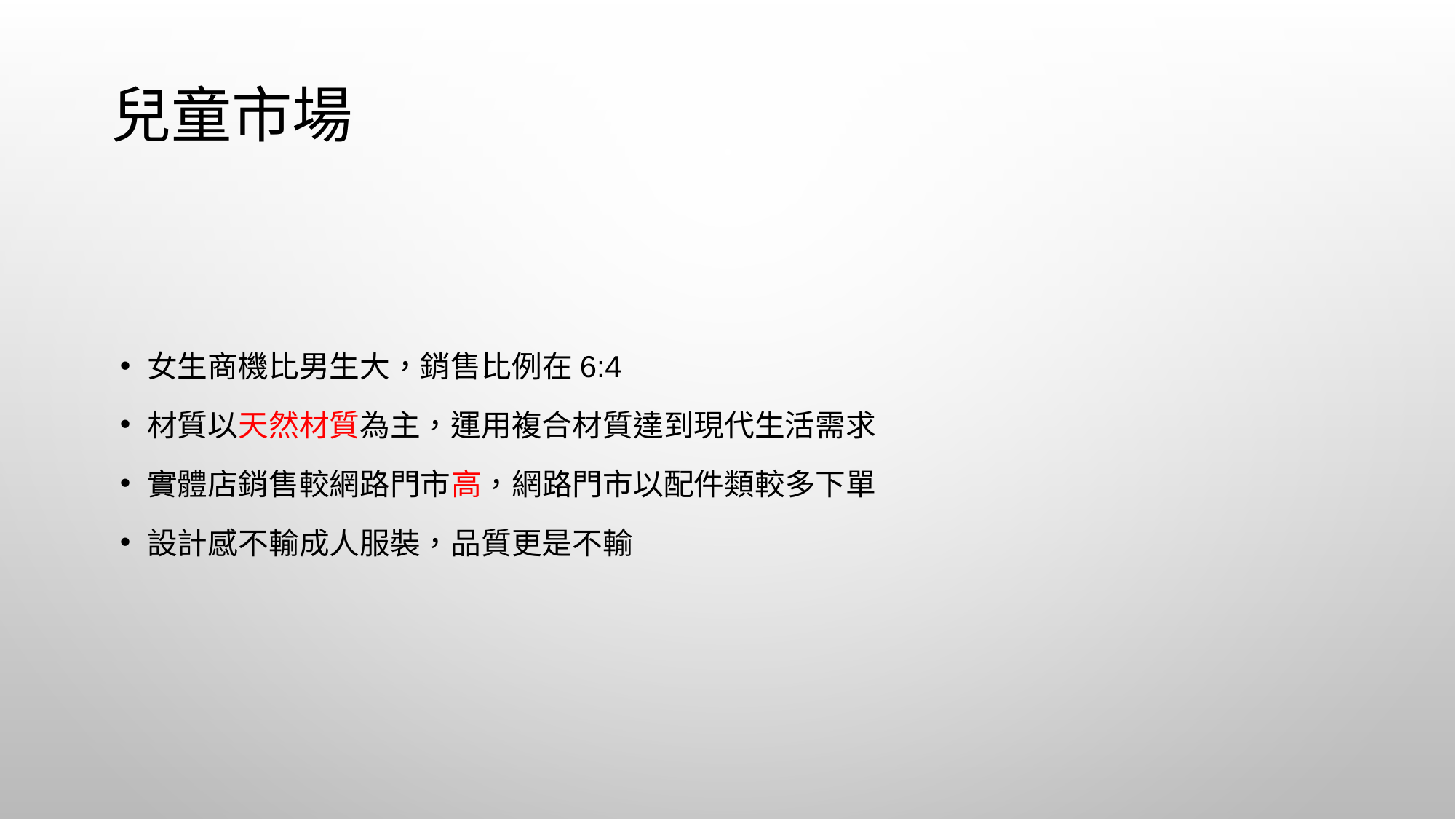

兒童市場
女生商機比男生大，銷售比例在6:4
材質以天然材質為主，運用複合材質達到現代生活需求
實體店銷售較網路門市高，網路門市以配件類較多下單
設計感不輸成人服裝，品質更是不輸